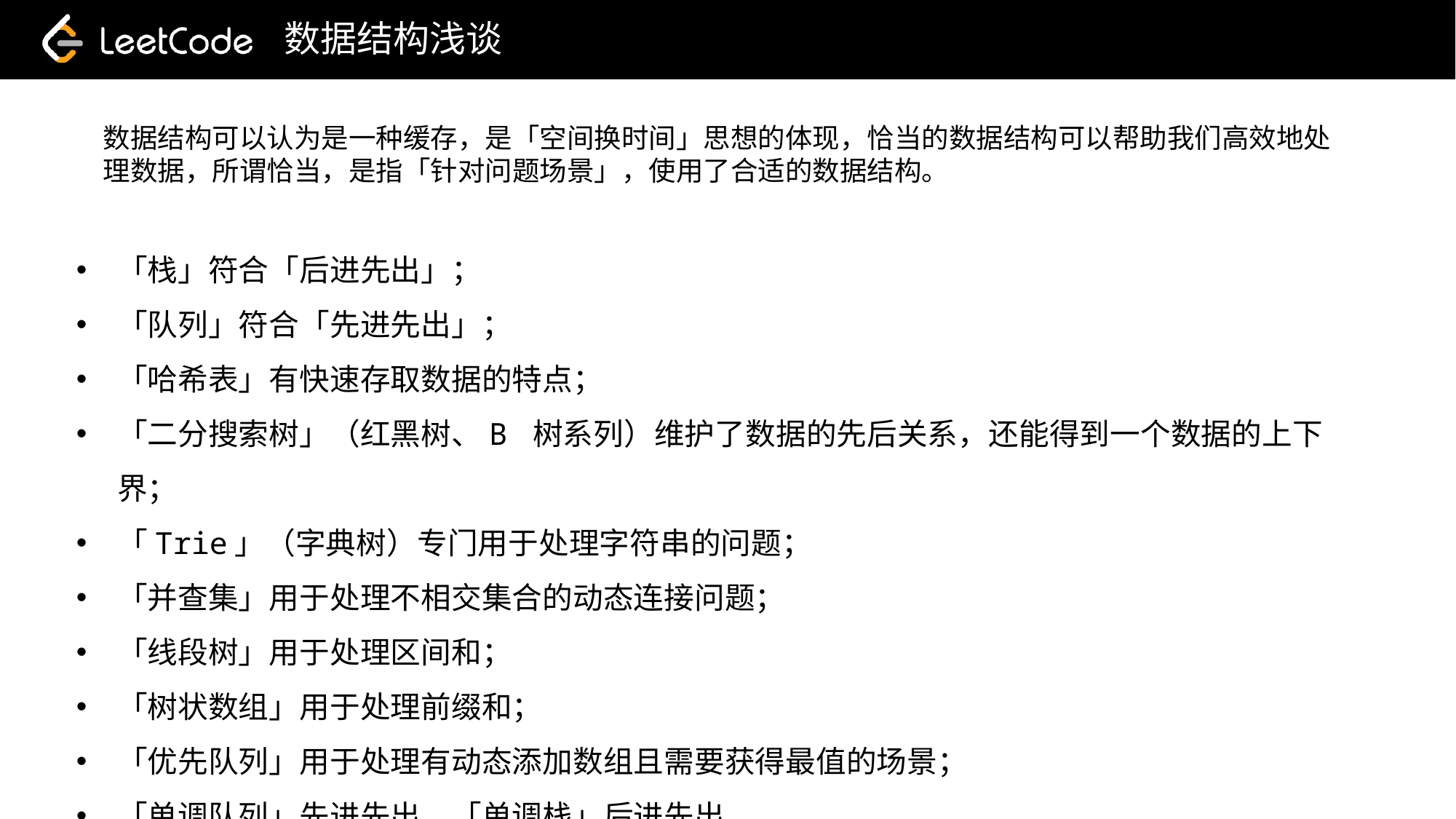

数据结构浅谈
数据结构可以认为是一种缓存，是「空间换时间」思想的体现，恰当的数据结构可以帮助我们高效地处理数据，所谓恰当，是指「针对问题场景」，使用了合适的数据结构。
「栈」符合「后进先出」；
「队列」符合「先进先出」；
「哈希表」有快速存取数据的特点；
「二分搜索树」（红黑树、B 树系列）维护了数据的先后关系，还能得到一个数据的上下界；
「Trie」（字典树）专门用于处理字符串的问题；
「并查集」用于处理不相交集合的动态连接问题；
「线段树」用于处理区间和；
「树状数组」用于处理前缀和；
「优先队列」用于处理有动态添加数组且需要获得最值的场景；
「单调队列」先进先出、「单调栈」后进先出。